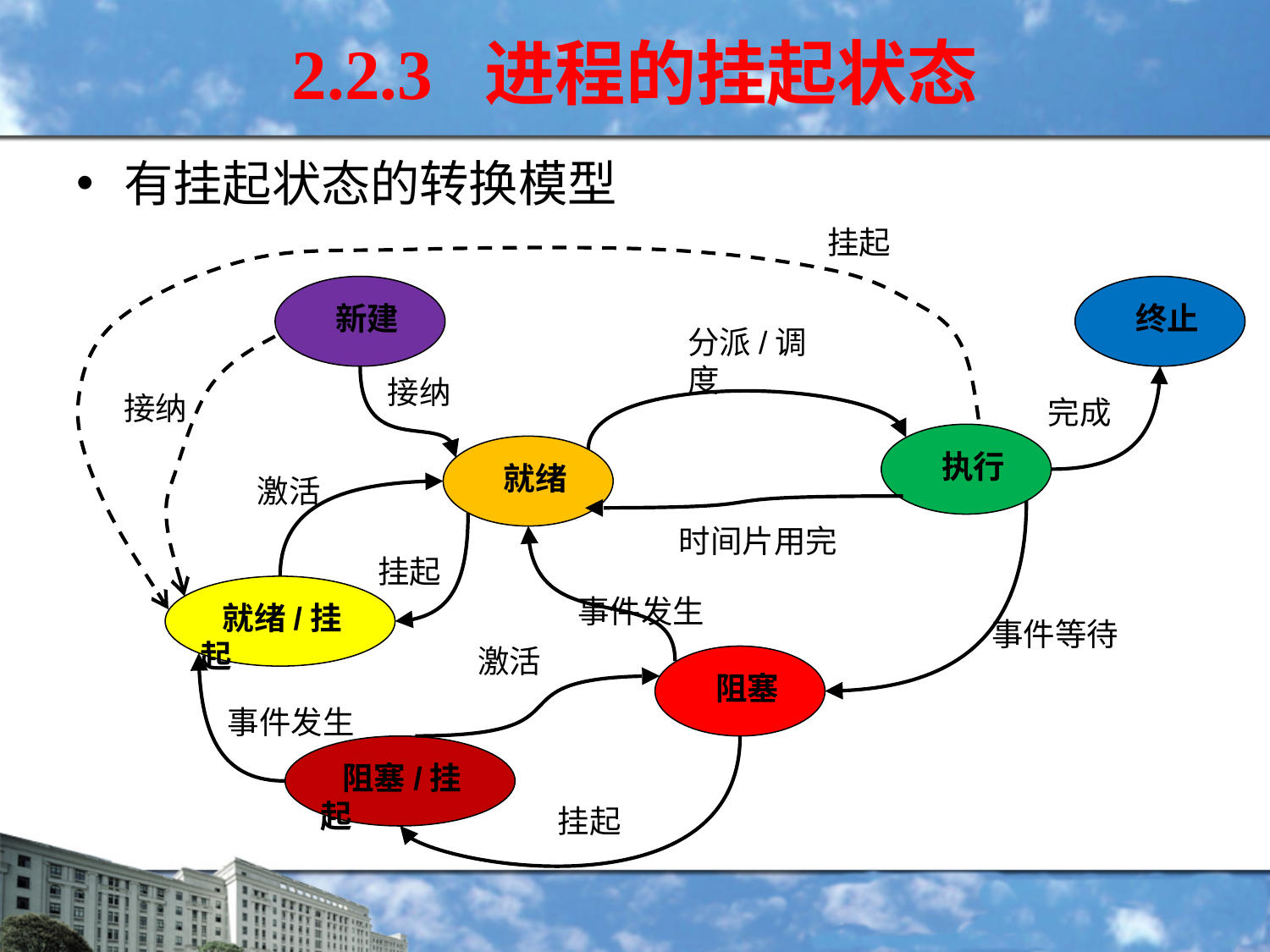

2.2.3  进程的挂起状态
有挂起状态的转换模型

挂起

  新建

  终止
分派/调度

接纳
接纳
完成

  执行

  就绪
激活
   时间片用完
挂起

  就绪/挂起
事件发生
事件等待
激活

  阻塞
事件发生

  阻塞/挂起
挂起